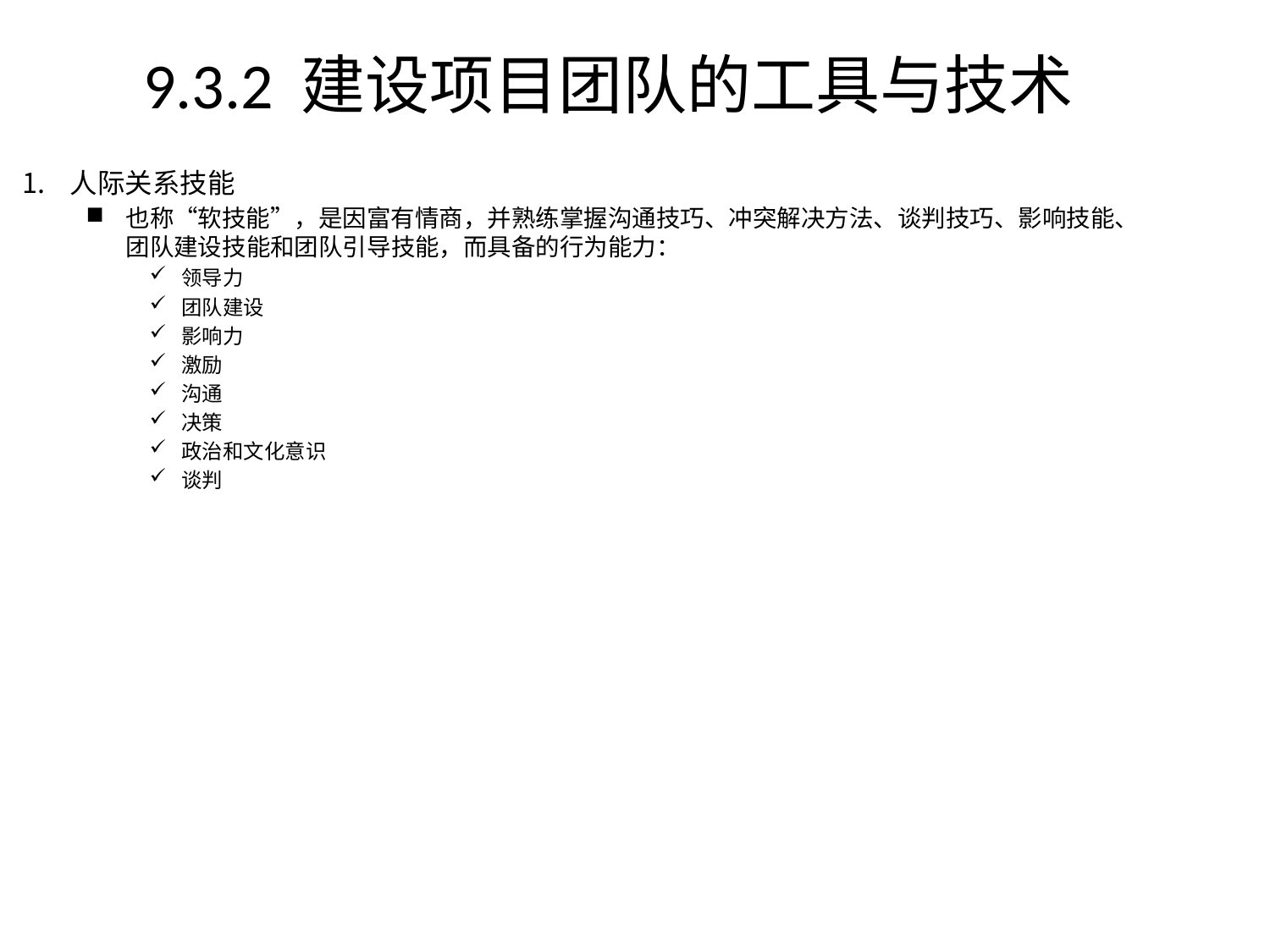

# 9.3.2 建设项目团队的工具与技术
人际关系技能
也称“软技能”，是因富有情商，并熟练掌握沟通技巧、冲突解决方法、谈判技巧、影响技能、团队建设技能和团队引导技能，而具备的行为能力：
领导力
团队建设
影响力
激励
沟通
决策
政治和文化意识
谈判